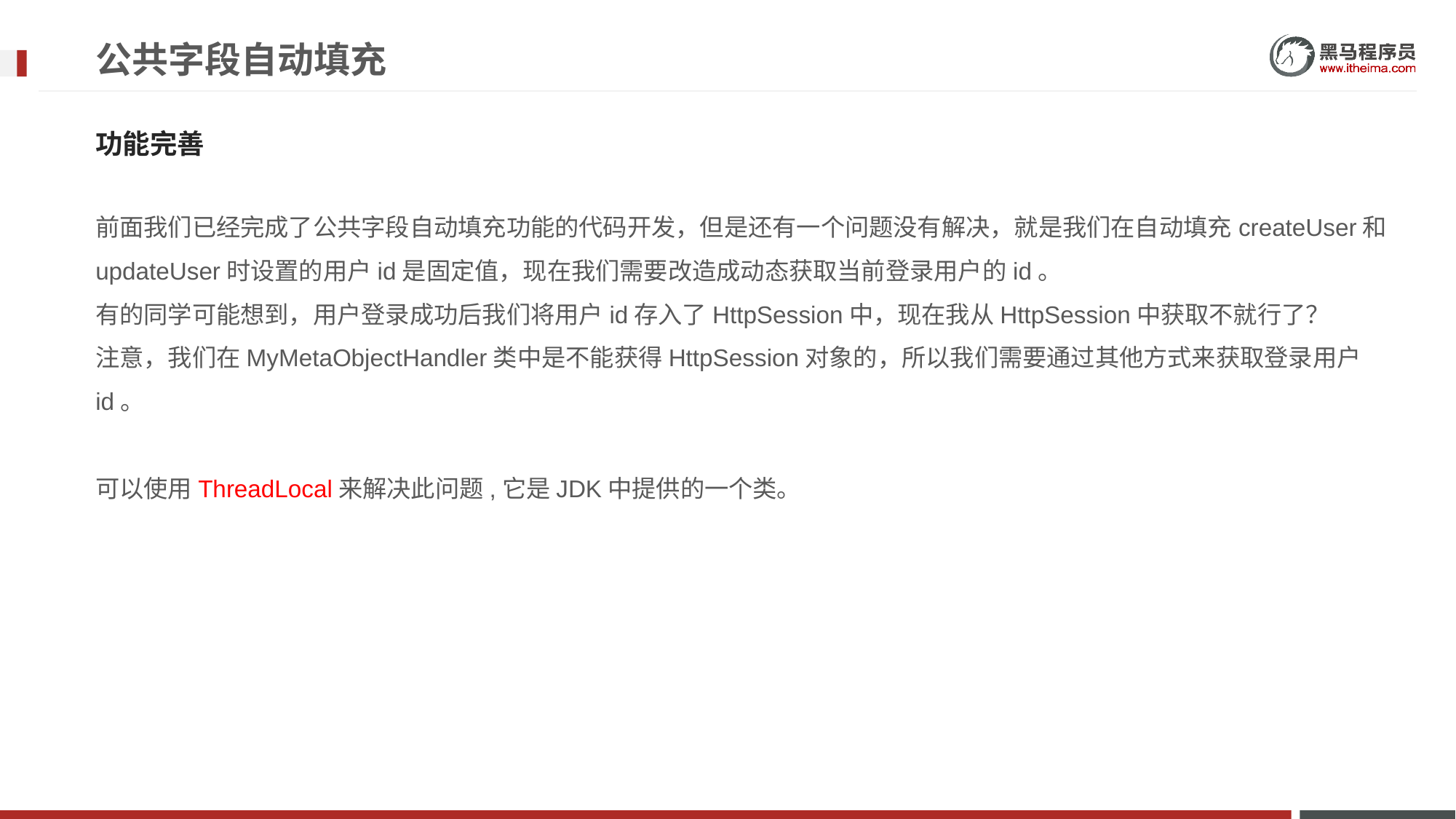

# 公共字段自动填充
功能完善
前面我们已经完成了公共字段自动填充功能的代码开发，但是还有一个问题没有解决，就是我们在自动填充createUser和updateUser时设置的用户id是固定值，现在我们需要改造成动态获取当前登录用户的id。
有的同学可能想到，用户登录成功后我们将用户id存入了HttpSession中，现在我从HttpSession中获取不就行了？
注意，我们在MyMetaObjectHandler类中是不能获得HttpSession对象的，所以我们需要通过其他方式来获取登录用户id。

可以使用ThreadLocal来解决此问题,它是JDK中提供的一个类。